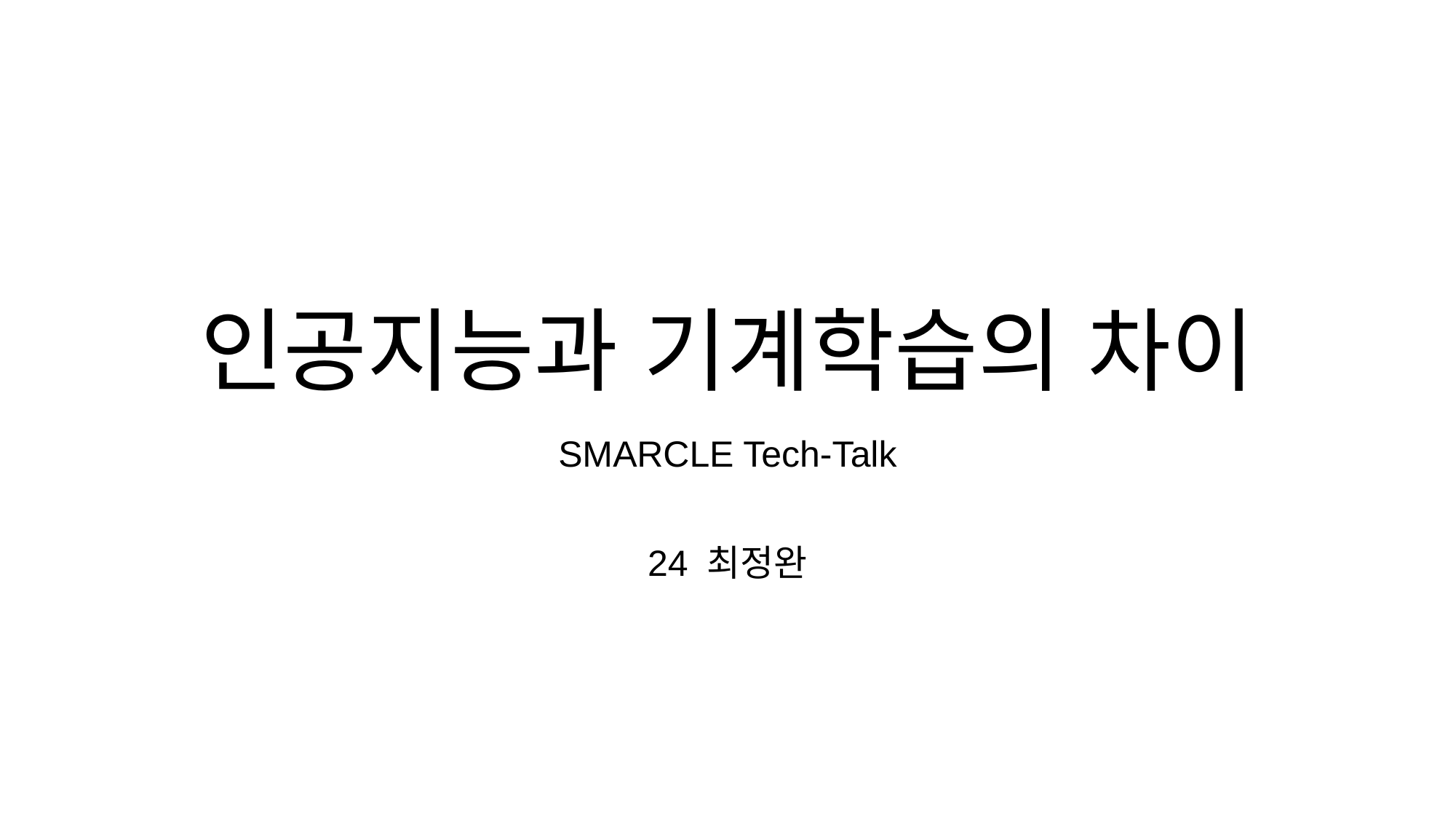

# 인공지능과 기계학습의 차이
SMARCLE Tech-Talk

24 최정완